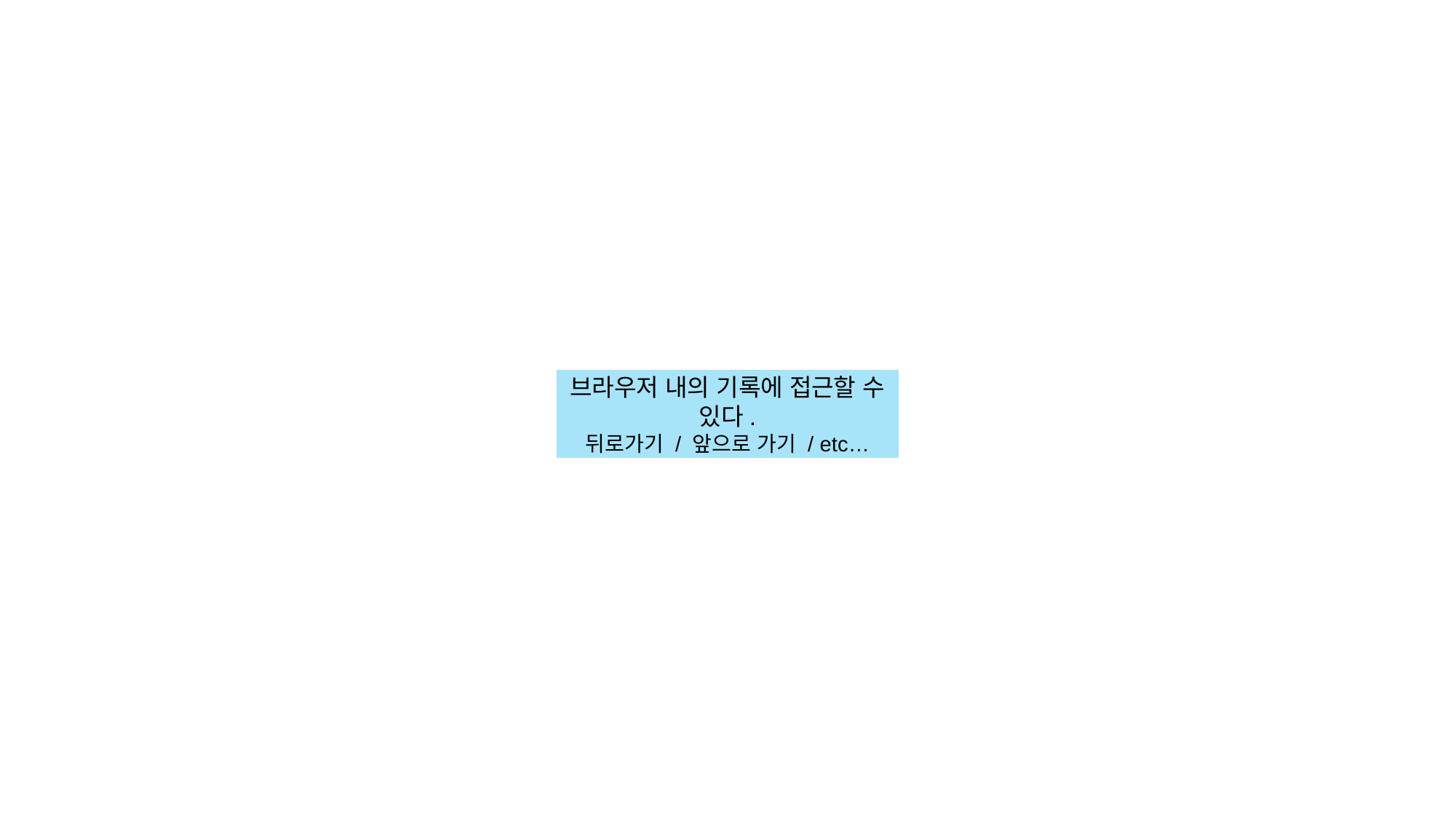

브라우저 내의 기록에 접근할 수 있다.
뒤로가기 / 앞으로 가기 / etc…